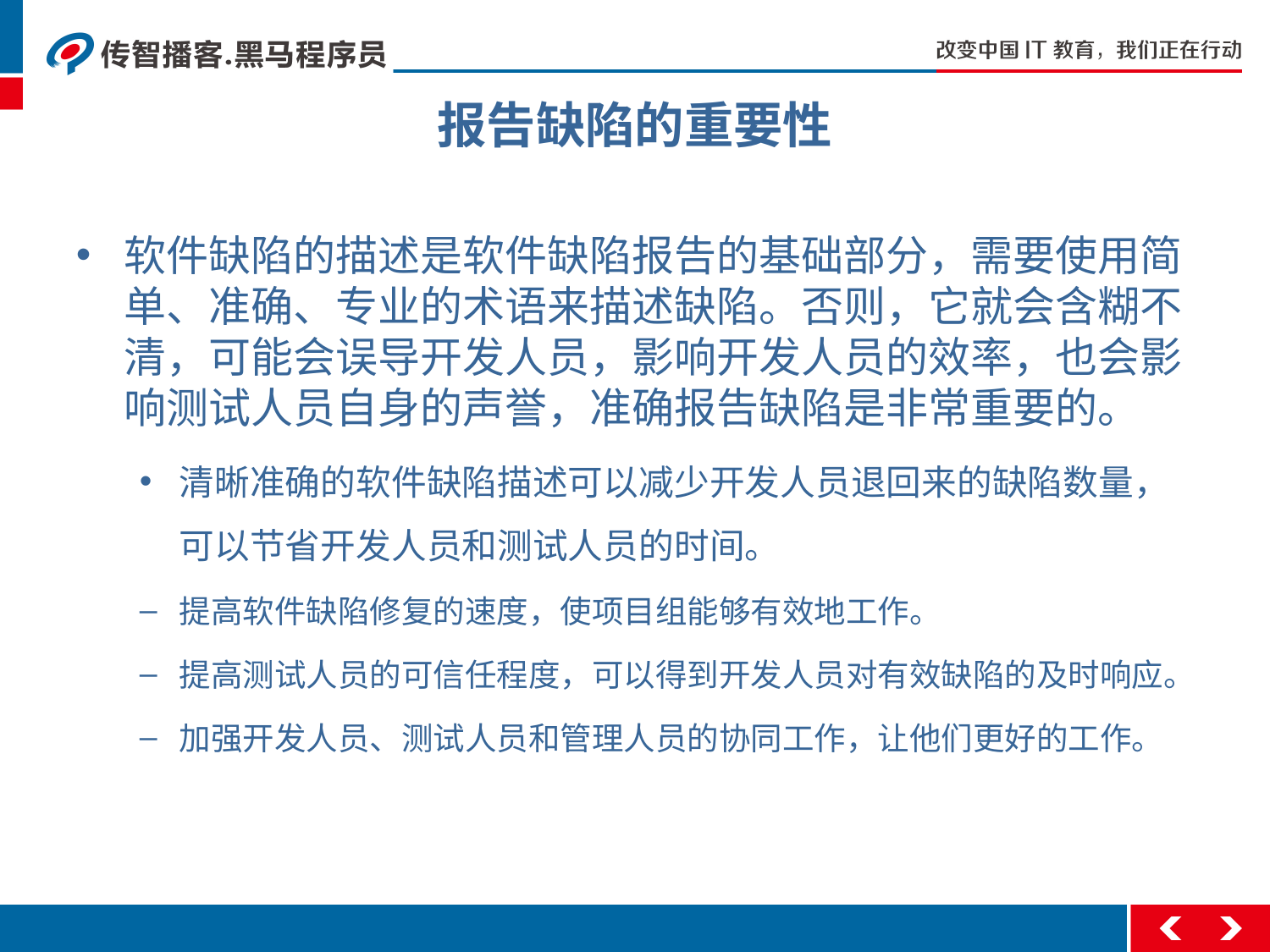

# 报告缺陷的重要性
软件缺陷的描述是软件缺陷报告的基础部分，需要使用简单、准确、专业的术语来描述缺陷。否则，它就会含糊不清，可能会误导开发人员，影响开发人员的效率，也会影响测试人员自身的声誉，准确报告缺陷是非常重要的。
清晰准确的软件缺陷描述可以减少开发人员退回来的缺陷数量，可以节省开发人员和测试人员的时间。
提高软件缺陷修复的速度，使项目组能够有效地工作。
提高测试人员的可信任程度，可以得到开发人员对有效缺陷的及时响应。
加强开发人员、测试人员和管理人员的协同工作，让他们更好的工作。